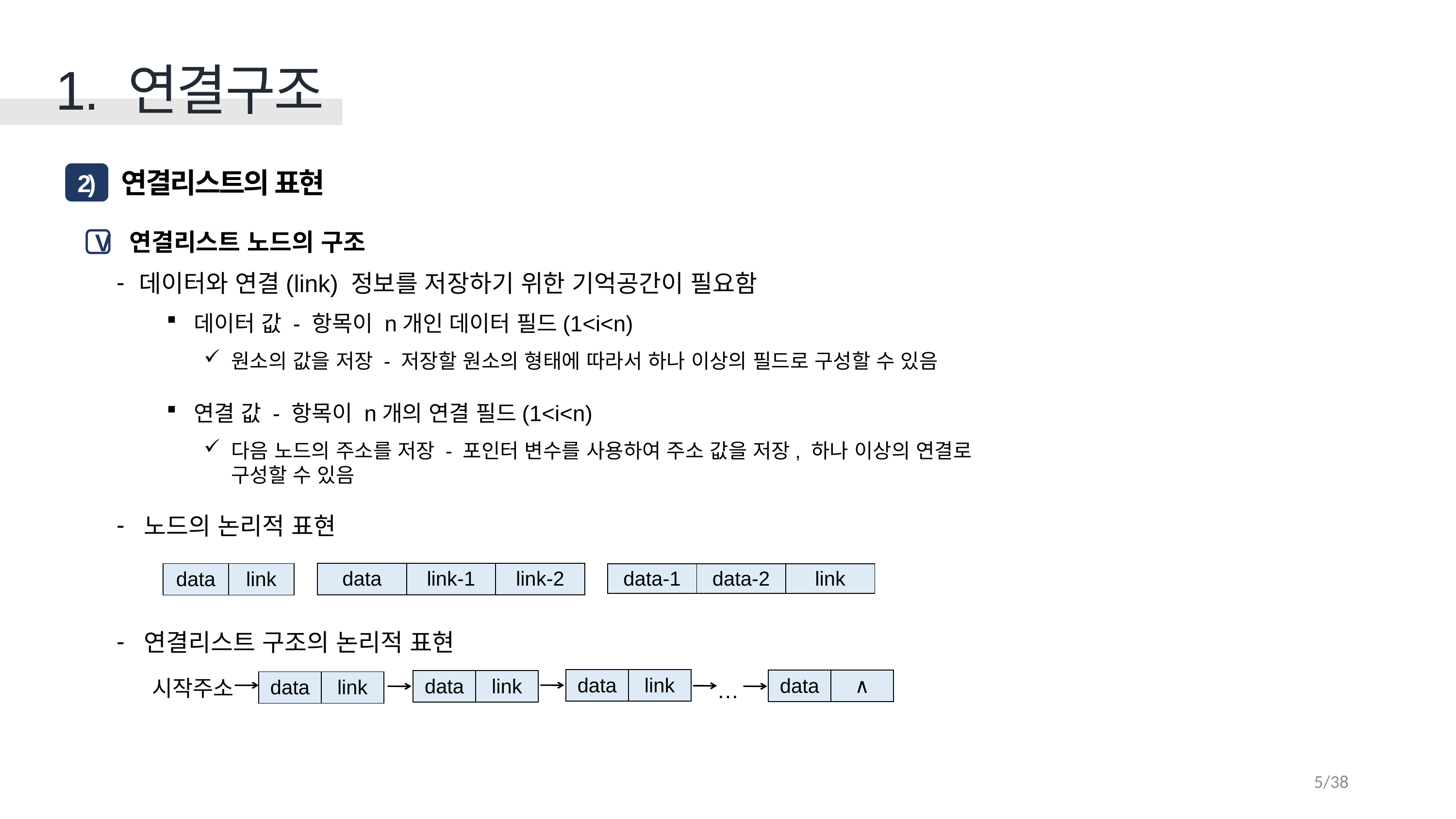

1. 연결구조

 연결리스트의 표현

2)
 연결리스트 노드의 구조

데이터와 연결(link) 정보를 저장하기 위한 기억공간이 필요함

데이터 값 - 항목이 n개인 데이터 필드(1<i<n)

원소의 값을 저장 - 저장할 원소의 형태에 따라서 하나 이상의 필드로 구성할 수 있음

연결 값 - 항목이 n개의 연결 필드(1<i<n)

다음 노드의 주소를 저장 - 포인터 변수를 사용하여 주소 값을 저장, 하나 이상의 연결로
구성할 수 있음

노드의 논리적 표현

연결리스트 구조의 논리적 표현

V
| data | link-1 | link-2 |
| --- | --- | --- |
| data | link |
| --- | --- |
| data-1 | data-2 | link |
| --- | --- | --- |
| data | link |
| --- | --- |
| data | ∧ |
| --- | --- |
| data | link |
| --- | --- |
시작주소
| data | link |
| --- | --- |
…
5/38